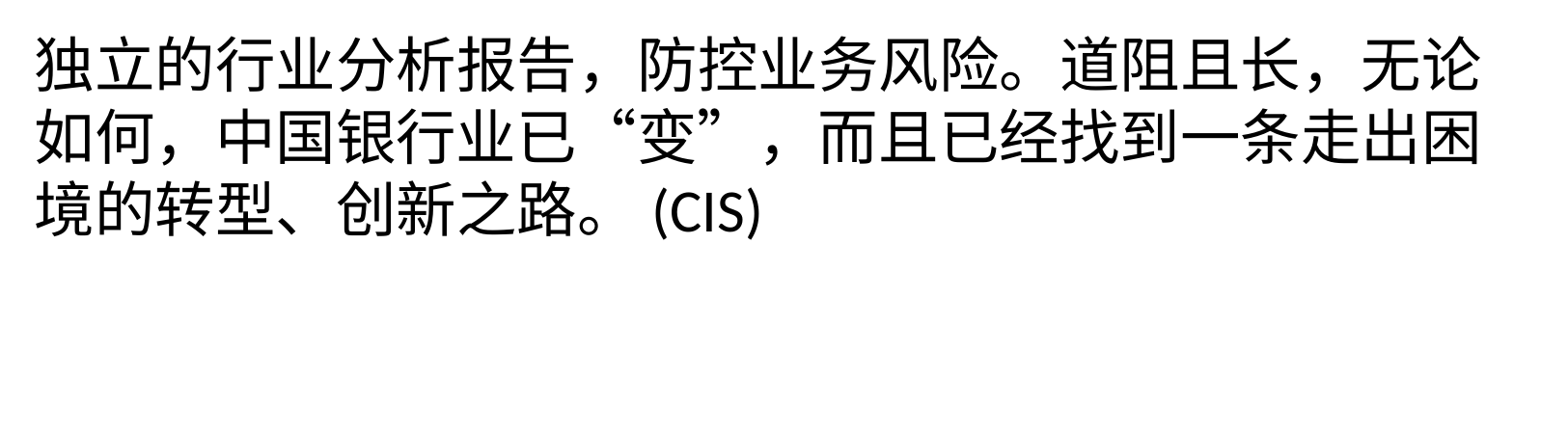

独立的行业分析报告，防控业务风险。道阻且长，无论如何，中国银行业已“变”，而且已经找到一条走出困境的转型、创新之路。(CIS)